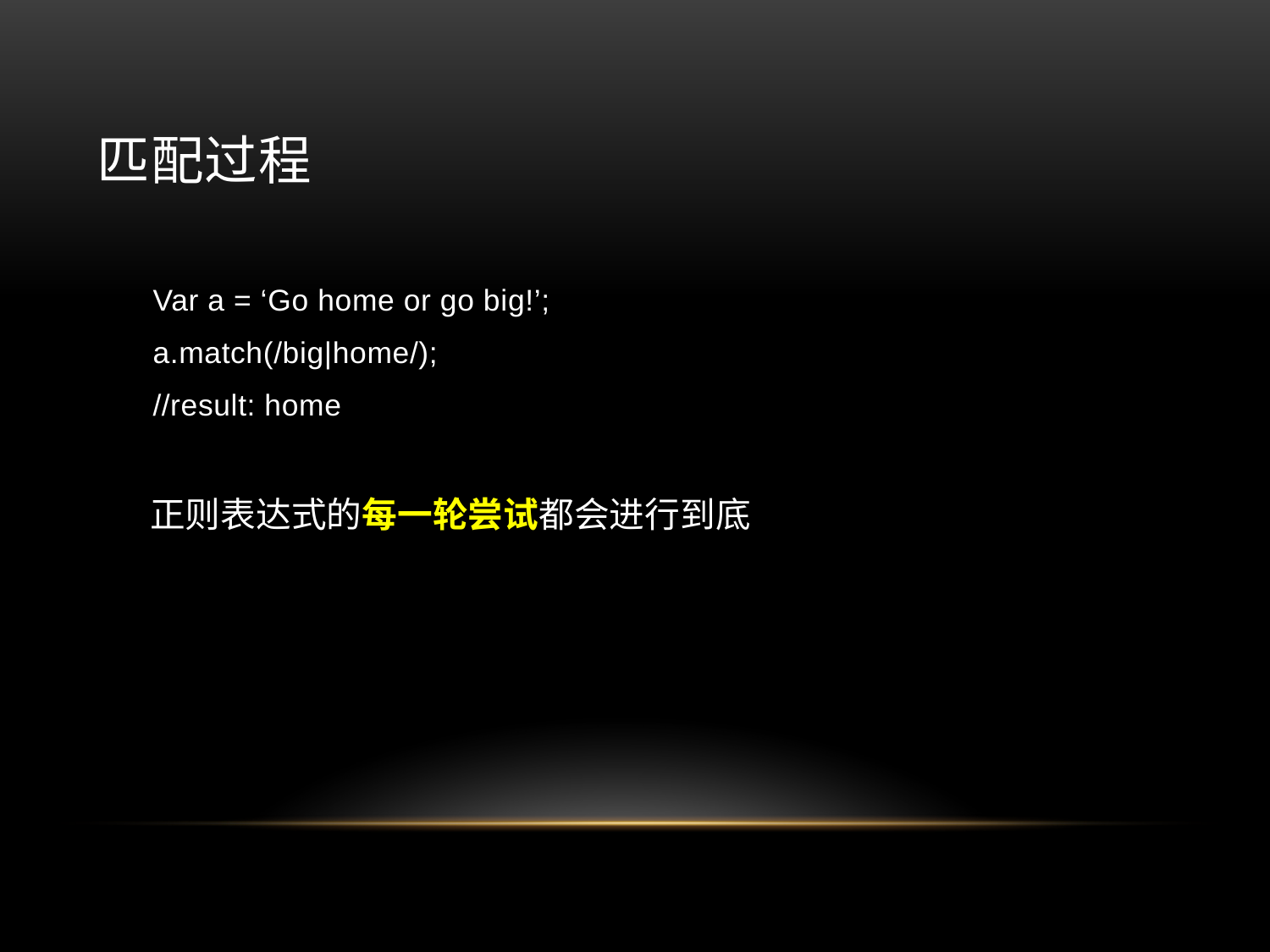

# 匹配过程

Var a = ‘Go home or go big!’;
a.match(/big|home/);
//result: home
正则表达式的每一轮尝试都会进行到底